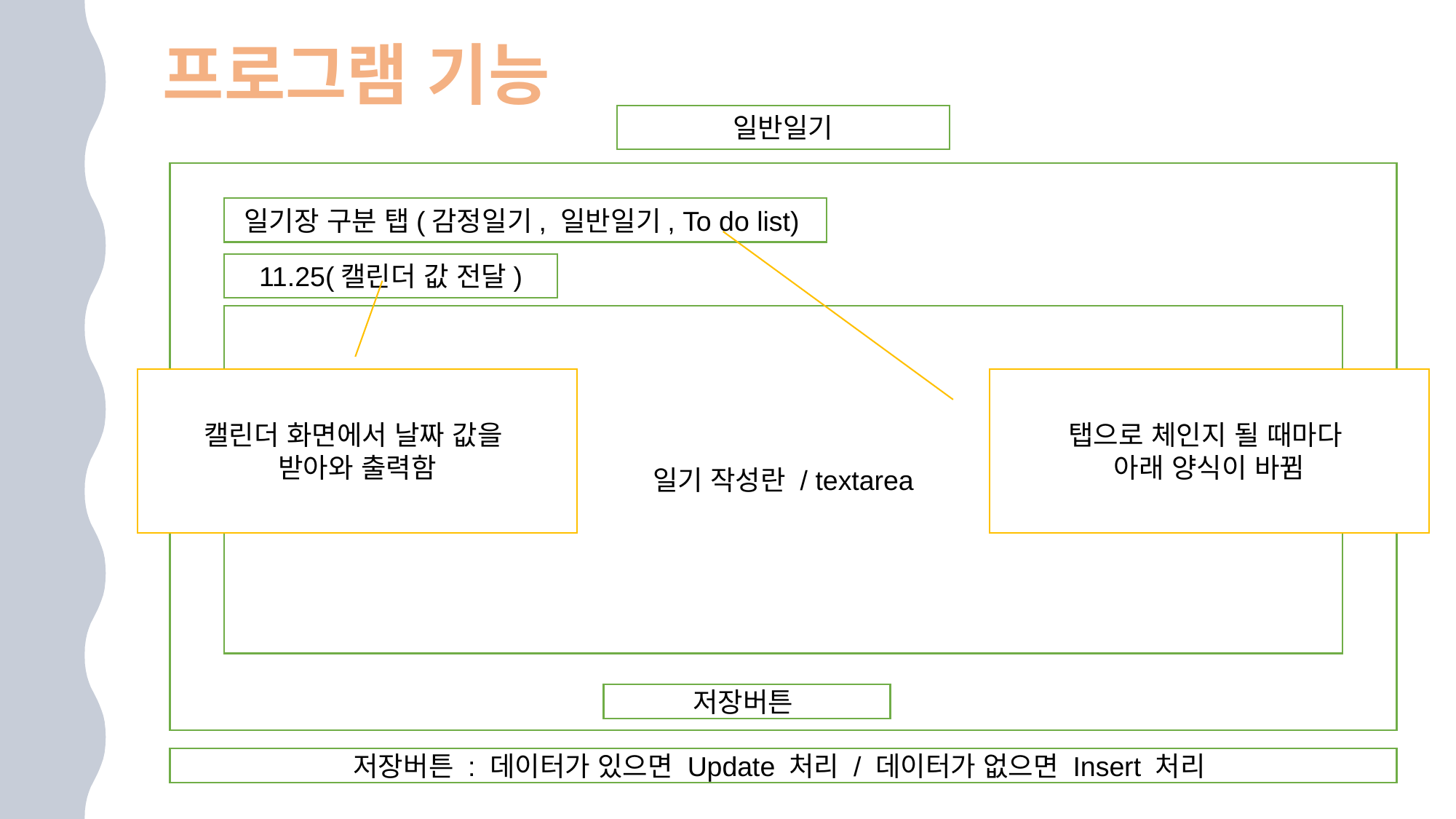

# 프로그램 기능
일반일기

일기장 구분 탭(감정일기, 일반일기, To do list)
11.25(캘린더 값 전달)
일기 작성란 / textarea
캘린더 화면에서 날짜 값을
받아와 출력함
탭으로 체인지 될 때마다
아래 양식이 바뀜
저장버튼
저장버튼 : 데이터가 있으면 Update 처리 / 데이터가 없으면 Insert 처리